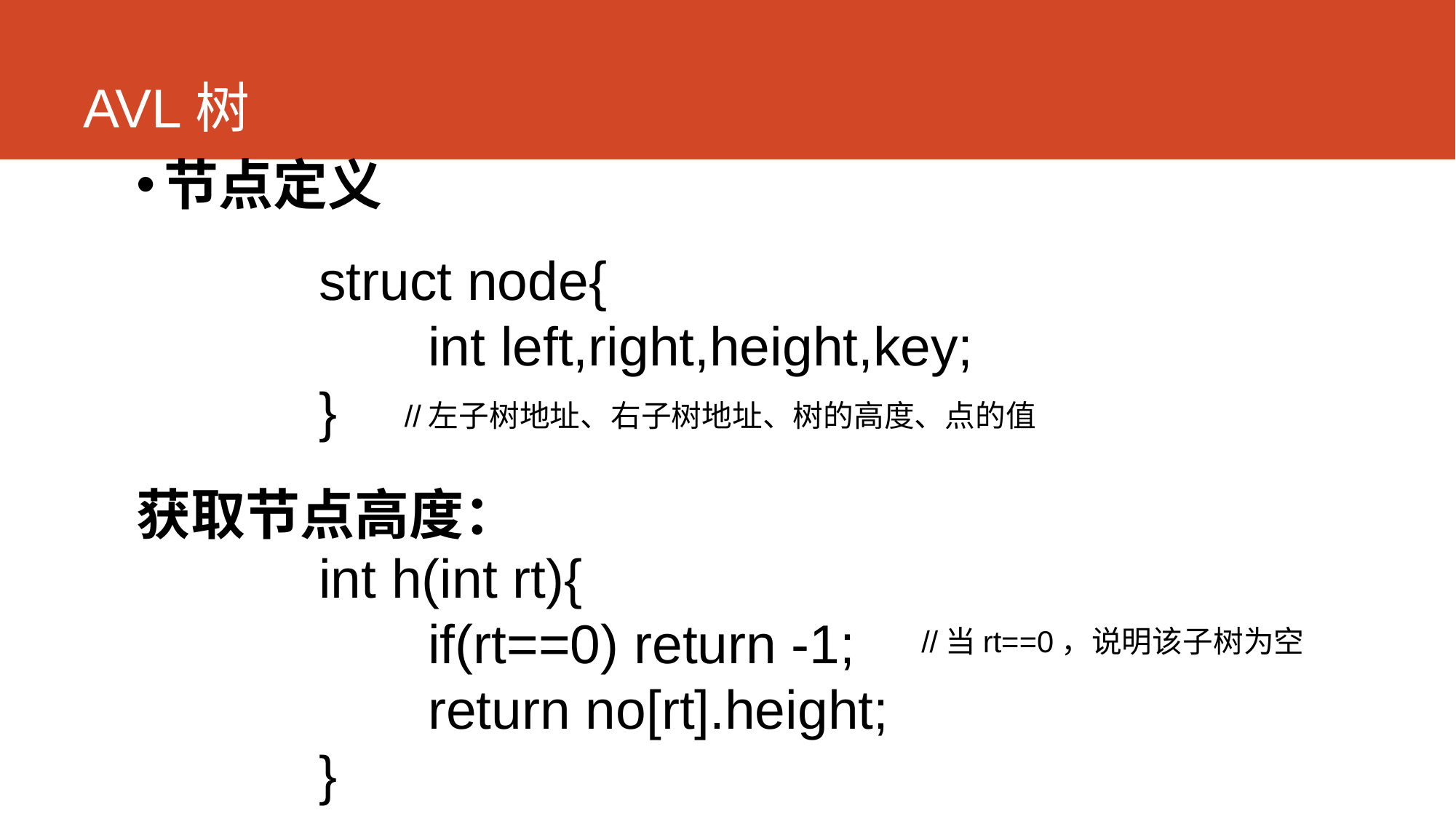

# AVL树
节点定义
struct node{
	int left,right,height,key;
}
//左子树地址、右子树地址、树的高度、点的值
获取节点高度：
int h(int rt){
	if(rt==0) return -1;
	return no[rt].height;
}
//当rt==0，说明该子树为空